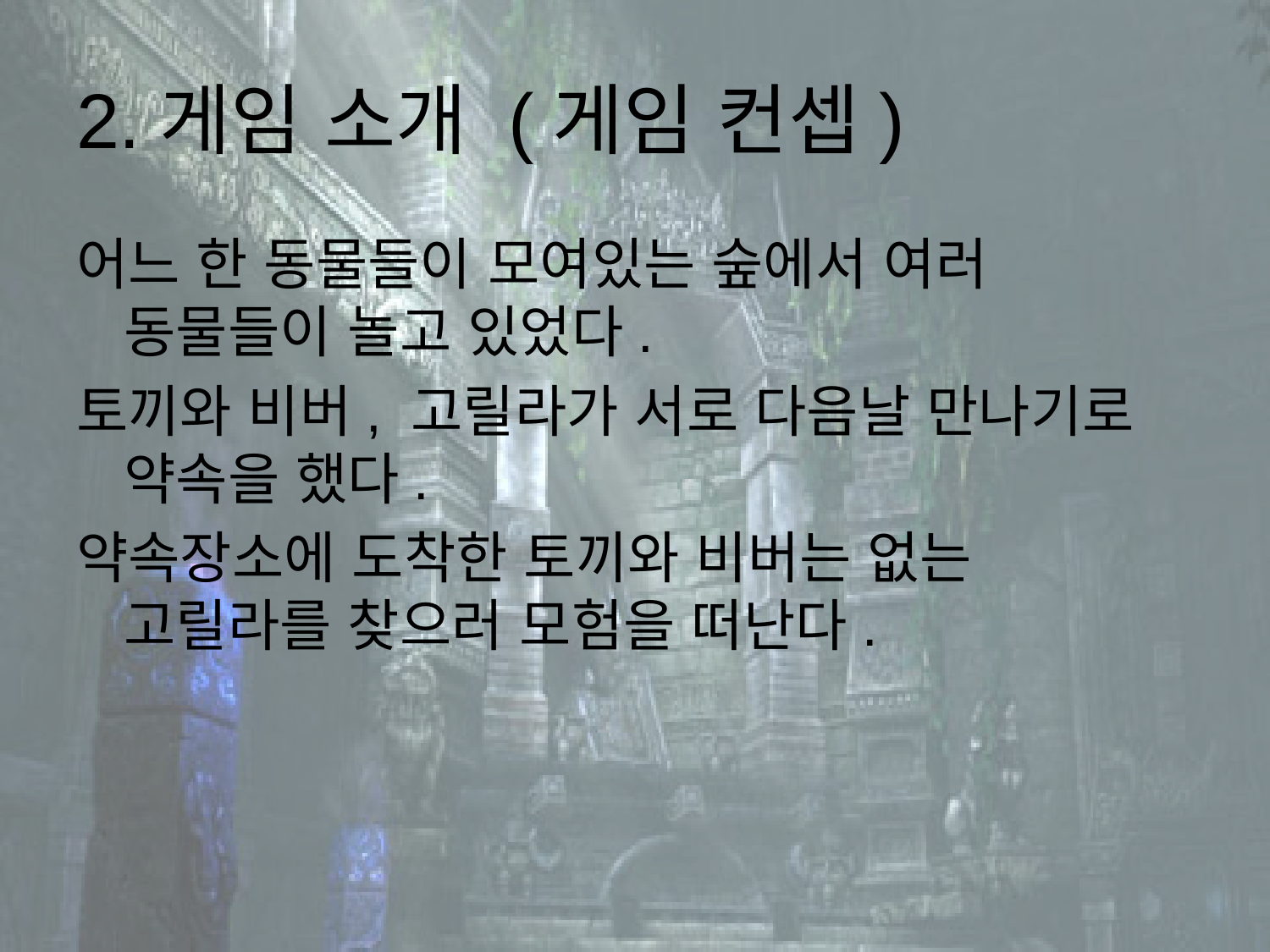

# 2.게임 소개 (게임 컨셉)
어느 한 동물들이 모여있는 숲에서 여러 동물들이 놀고 있었다.
토끼와 비버, 고릴라가 서로 다음날 만나기로 약속을 했다.
약속장소에 도착한 토끼와 비버는 없는 고릴라를 찾으러 모험을 떠난다.